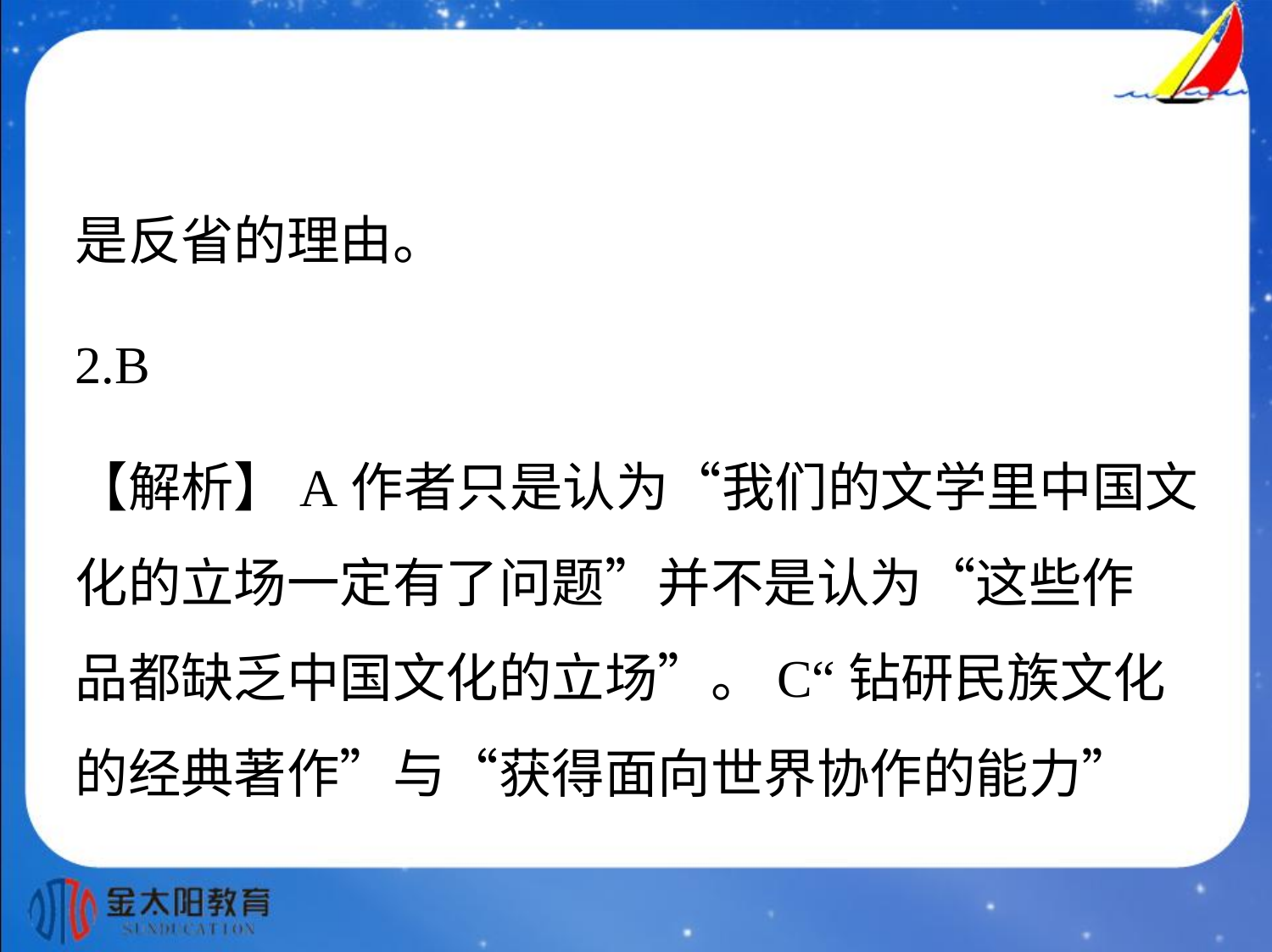

是反省的理由。
2.B
【解析】A作者只是认为“我们的文学里中国文
化的立场一定有了问题”并不是认为“这些作
品都缺乏中国文化的立场”。C“钻研民族文化
的经典著作”与“获得面向世界协作的能力”